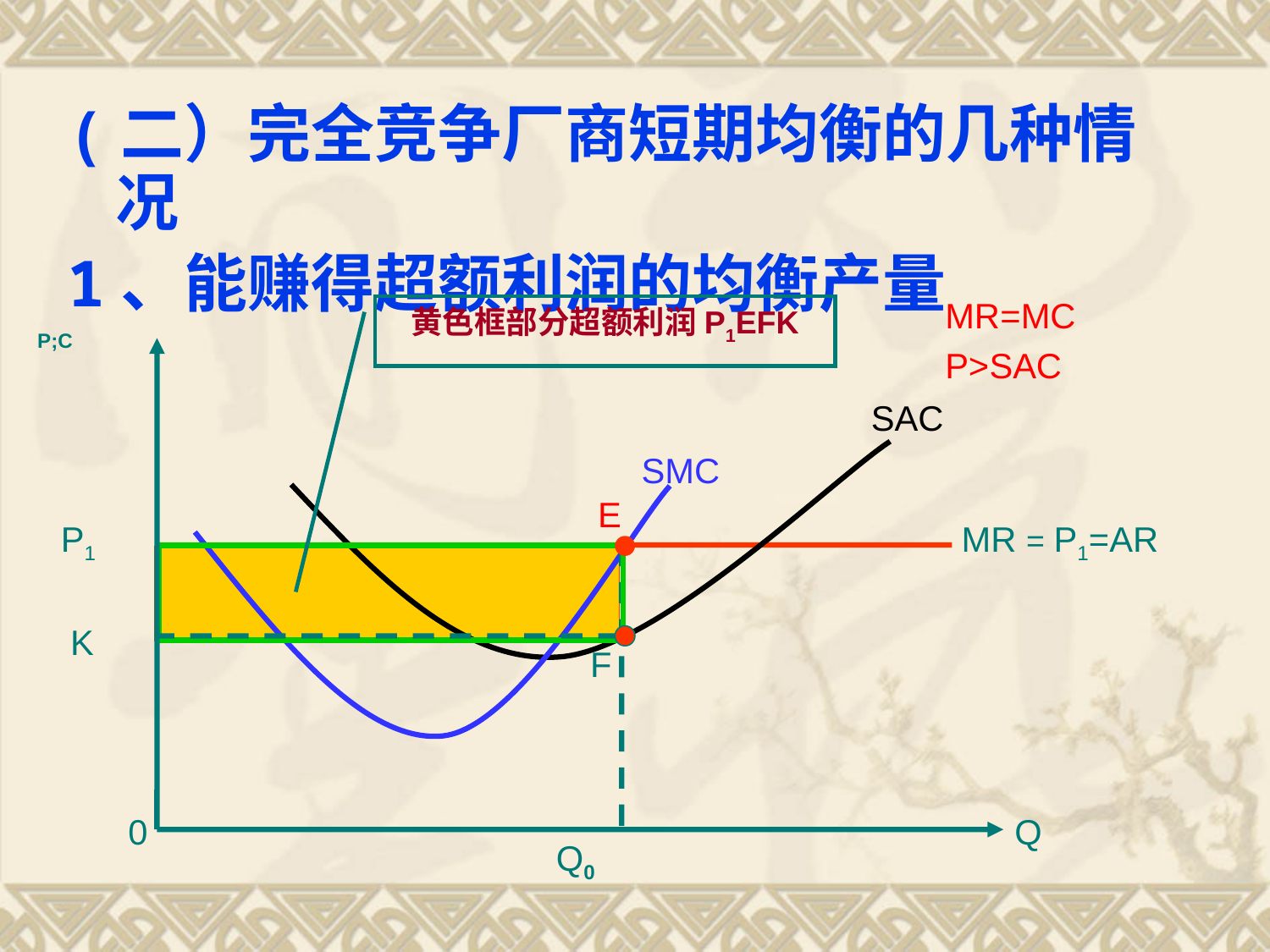

(二）完全竞争厂商短期均衡的几种情况
1、能赚得超额利润的均衡产量
MR=MC
P>SAC
黄色框部分超额利润P1EFK
P;C

SAC

SMC

E
P1
MR = P1=AR

K

F
Q
0

Q0